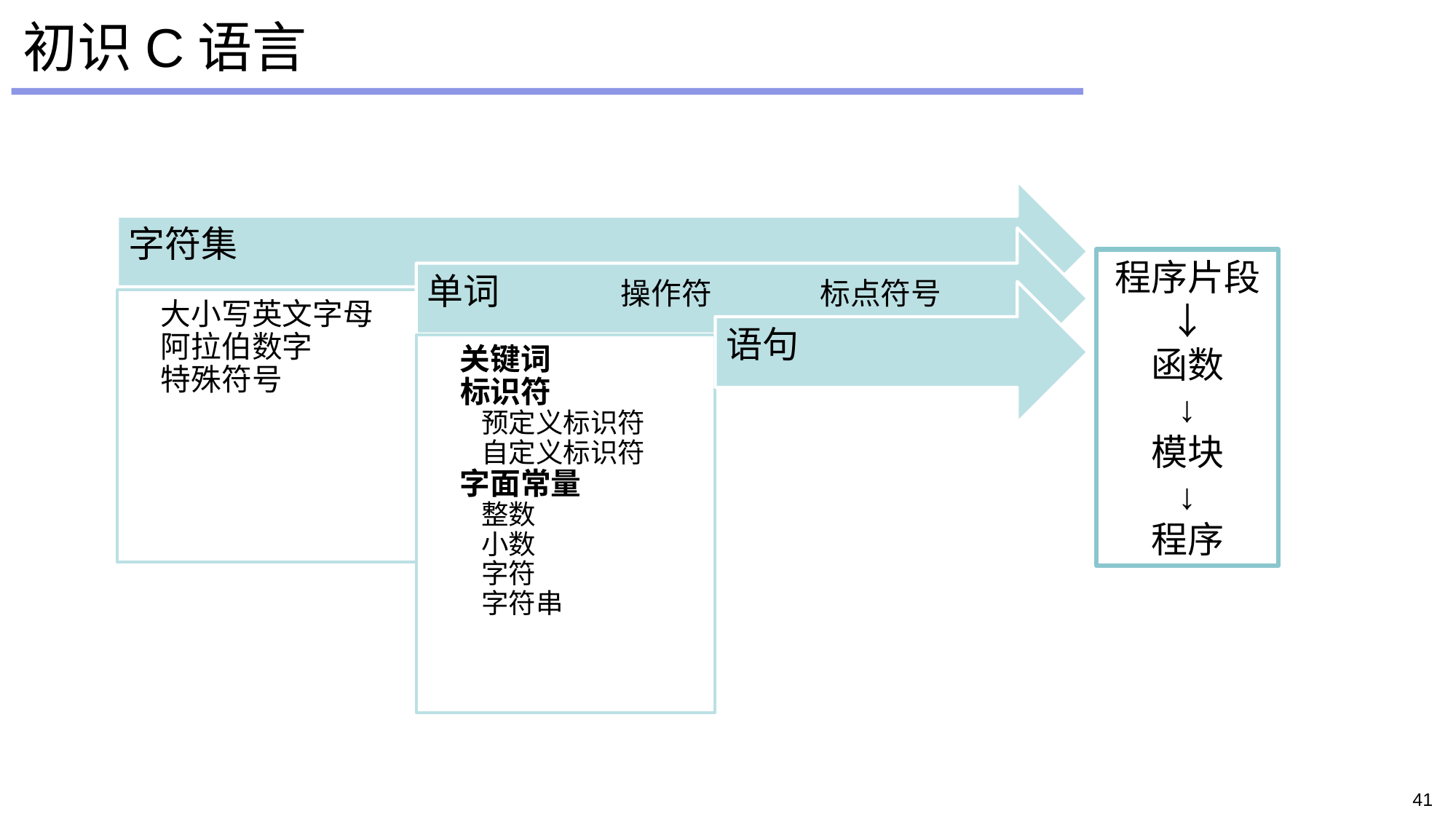

初识C语言
字符集
    大小写英文字母
    阿拉伯数字
    特殊符号
单词                  操作符                标点符号
    关键词
    标识符
        预定义标识符
        自定义标识符
    字面常量
        整数
        小数
        字符
        字符串
语句

程序片段↓
函数
↓
模块
↓
程序
41